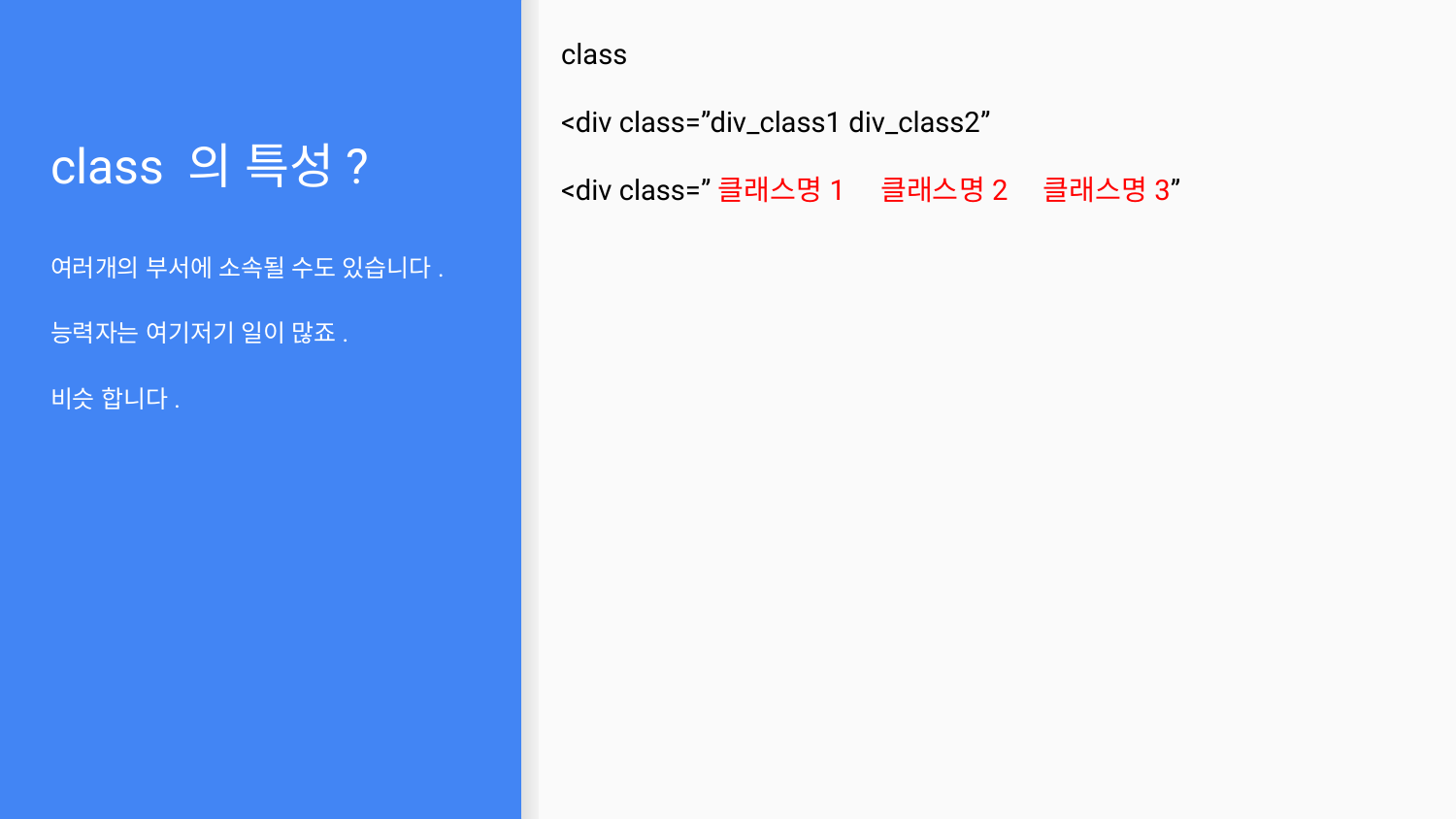

class

<div class=”div_class1 div_class2”

<div class=”클래스명1    클래스명2    클래스명3”
# class 의 특성?
여러개의 부서에 소속될 수도 있습니다.
능력자는 여기저기 일이 많죠.
비슷 합니다.